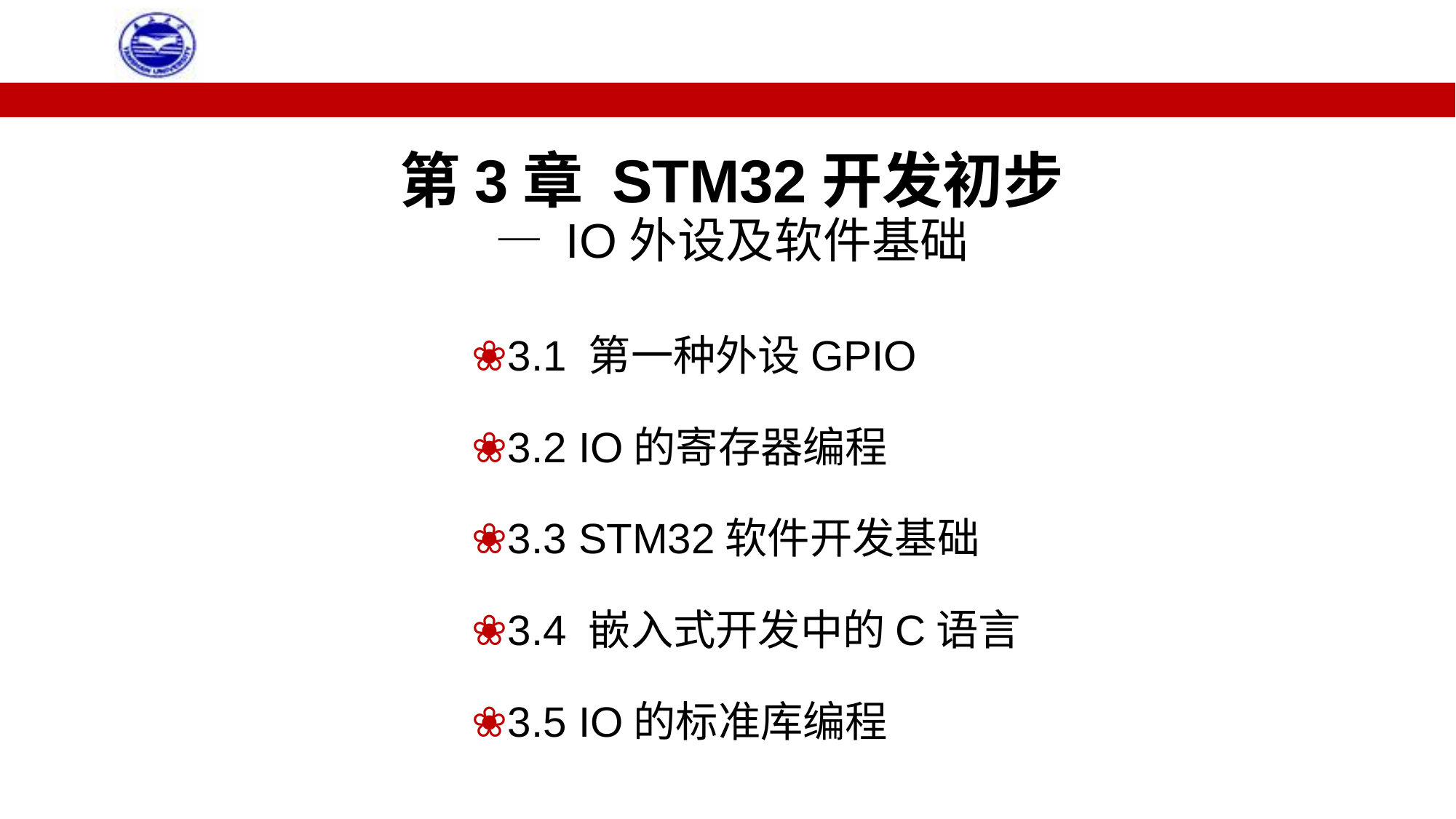

第3章 STM32开发初步
— IO外设及软件基础
❀3.1 第一种外设GPIO
❀3.2 IO的寄存器编程
❀3.3 STM32软件开发基础
❀3.4 嵌入式开发中的C语言
❀3.5 IO的标准库编程